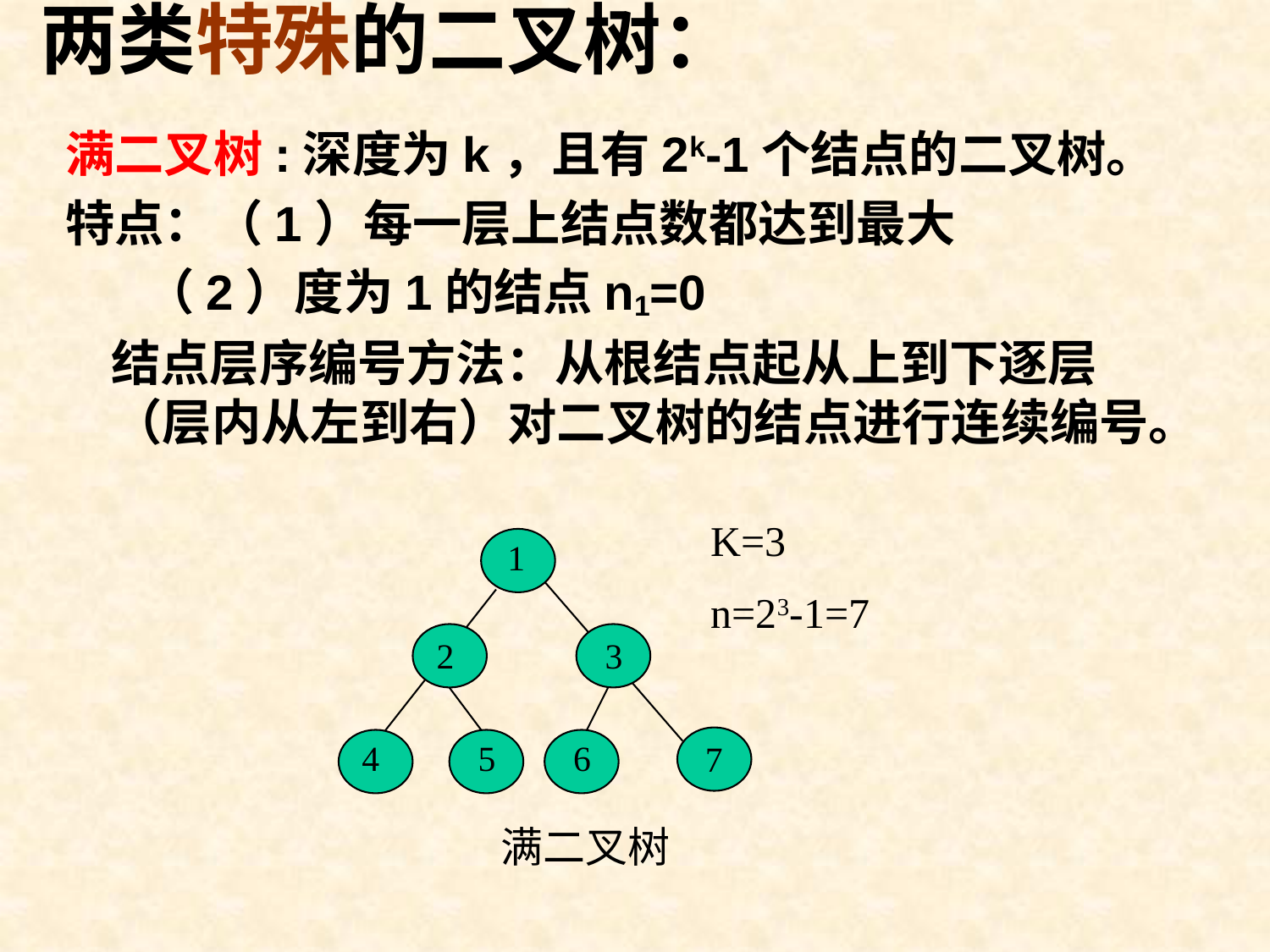

两类特殊的二叉树：
满二叉树:深度为k，且有2k-1个结点的二叉树。
特点：（1）每一层上结点数都达到最大
      （2）度为1的结点n1=0
   结点层序编号方法：从根结点起从上到下逐层（层内从左到右）对二叉树的结点进行连续编号。
K=3
n=23-1=7

1
2
3
4
5
6
7
                  满二叉树